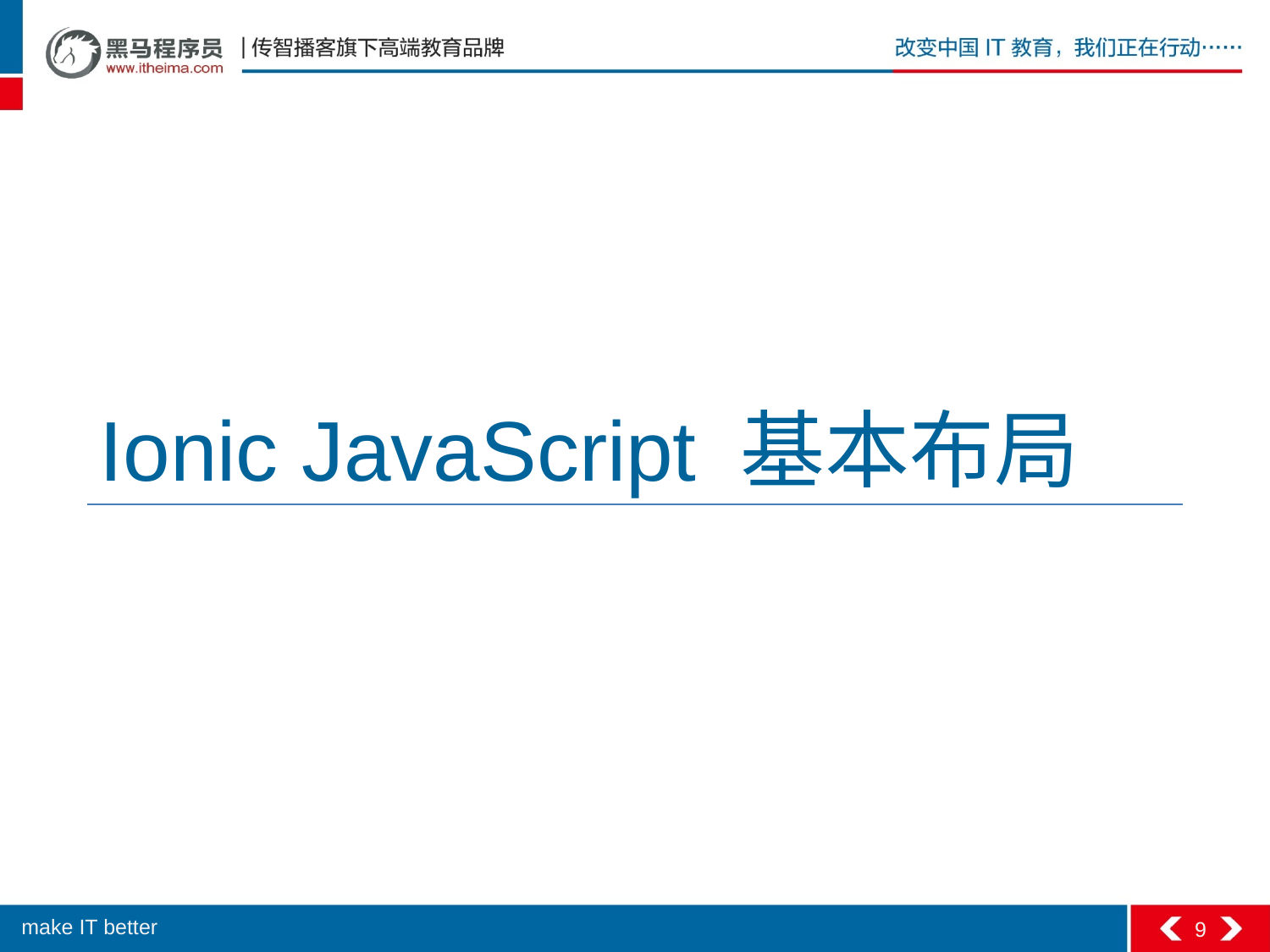

# Ionic JavaScript 基本布局

9

make IT better